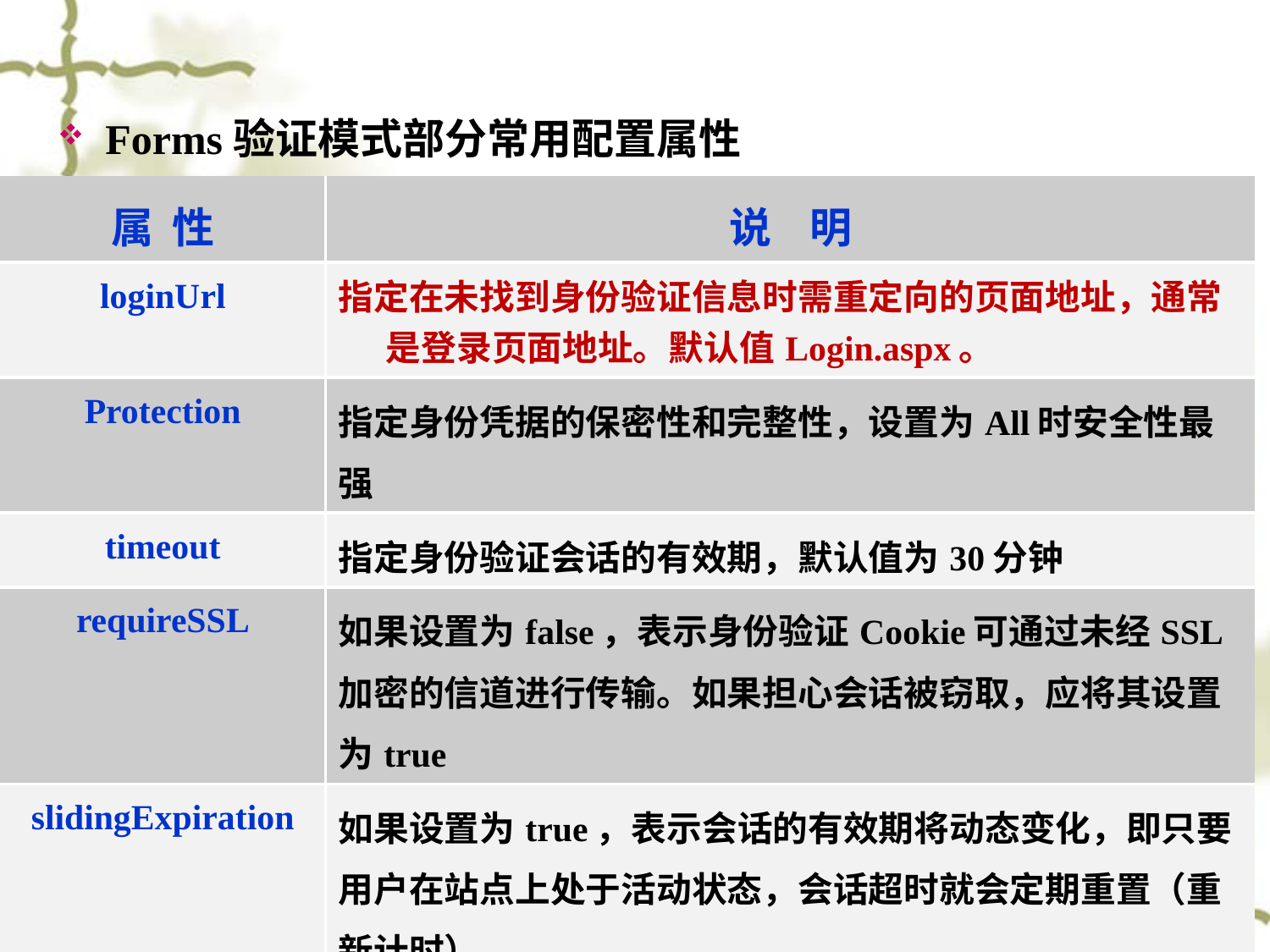

Forms验证模式部分常用配置属性
| 属 性 | 说 明 |
| --- | --- |
| loginUrl | 指定在未找到身份验证信息时需重定向的页面地址，通常是登录页面地址。默认值Login.aspx。 |
| Protection | 指定身份凭据的保密性和完整性，设置为All时安全性最强 |
| timeout | 指定身份验证会话的有效期，默认值为30分钟 |
| requireSSL | 如果设置为false，表示身份验证Cookie可通过未经SSL加密的信道进行传输。如果担心会话被窃取，应将其设置为true |
| slidingExpiration | 如果设置为true，表示会话的有效期将动态变化，即只要用户在站点上处于活动状态，会话超时就会定期重置（重新计时） |
| defaultUrl | 指定用户通过身份验证后需重定向的页面地址。默认值为Default.aspx。 |